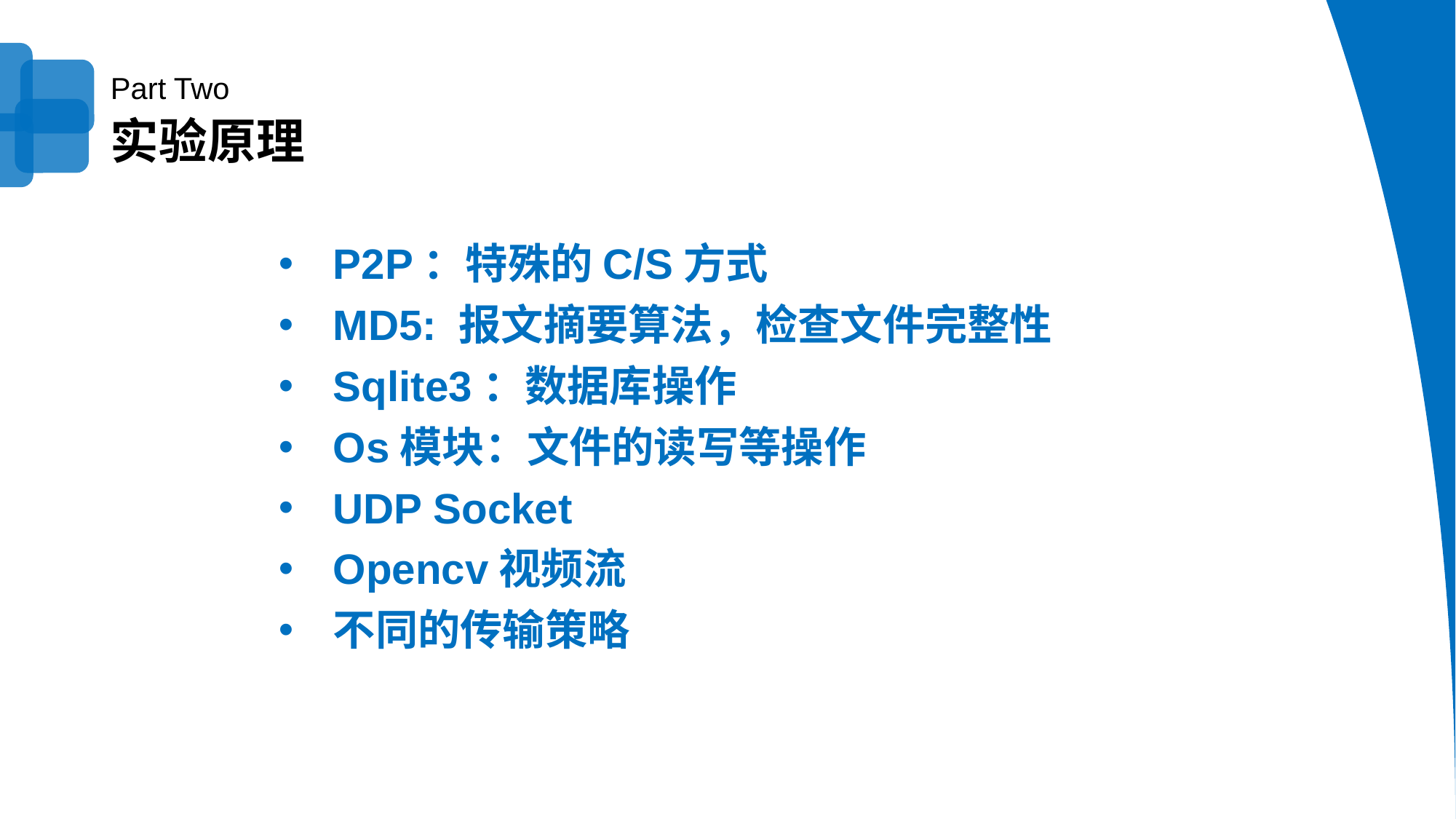

Part Two
实验原理
P2P：特殊的C/S方式
MD5: 报文摘要算法，检查文件完整性
Sqlite3：数据库操作
Os模块：文件的读写等操作
UDP Socket
Opencv视频流
不同的传输策略